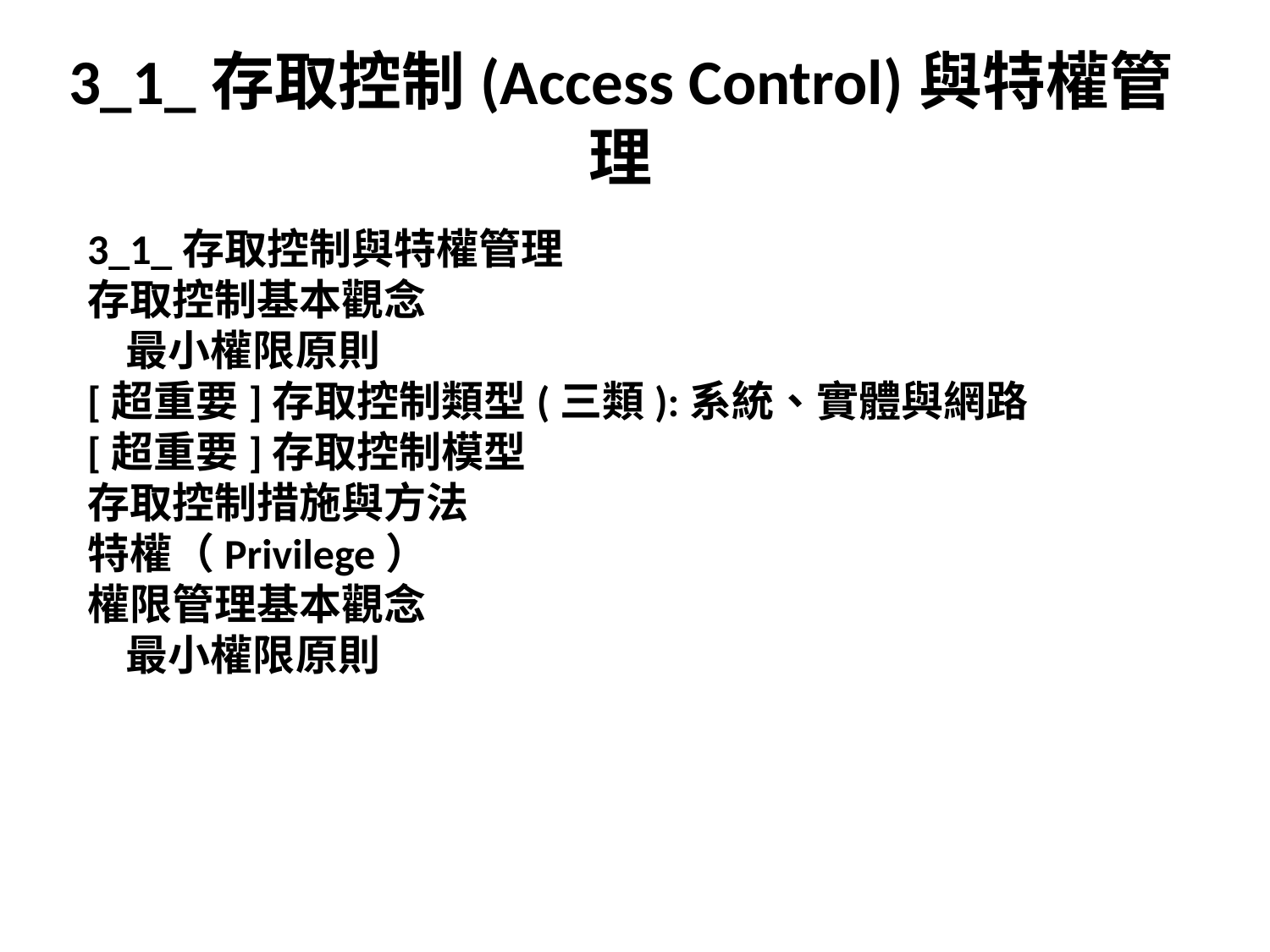

# 3_1_存取控制(Access Control)與特權管理
3_1_存取控制與特權管理
存取控制基本觀念
   最小權限原則
[超重要]存取控制類型(三類):系統、實體與網路
[超重要]存取控制模型
存取控制措施與方法
特權（Privilege）
權限管理基本觀念
   最小權限原則